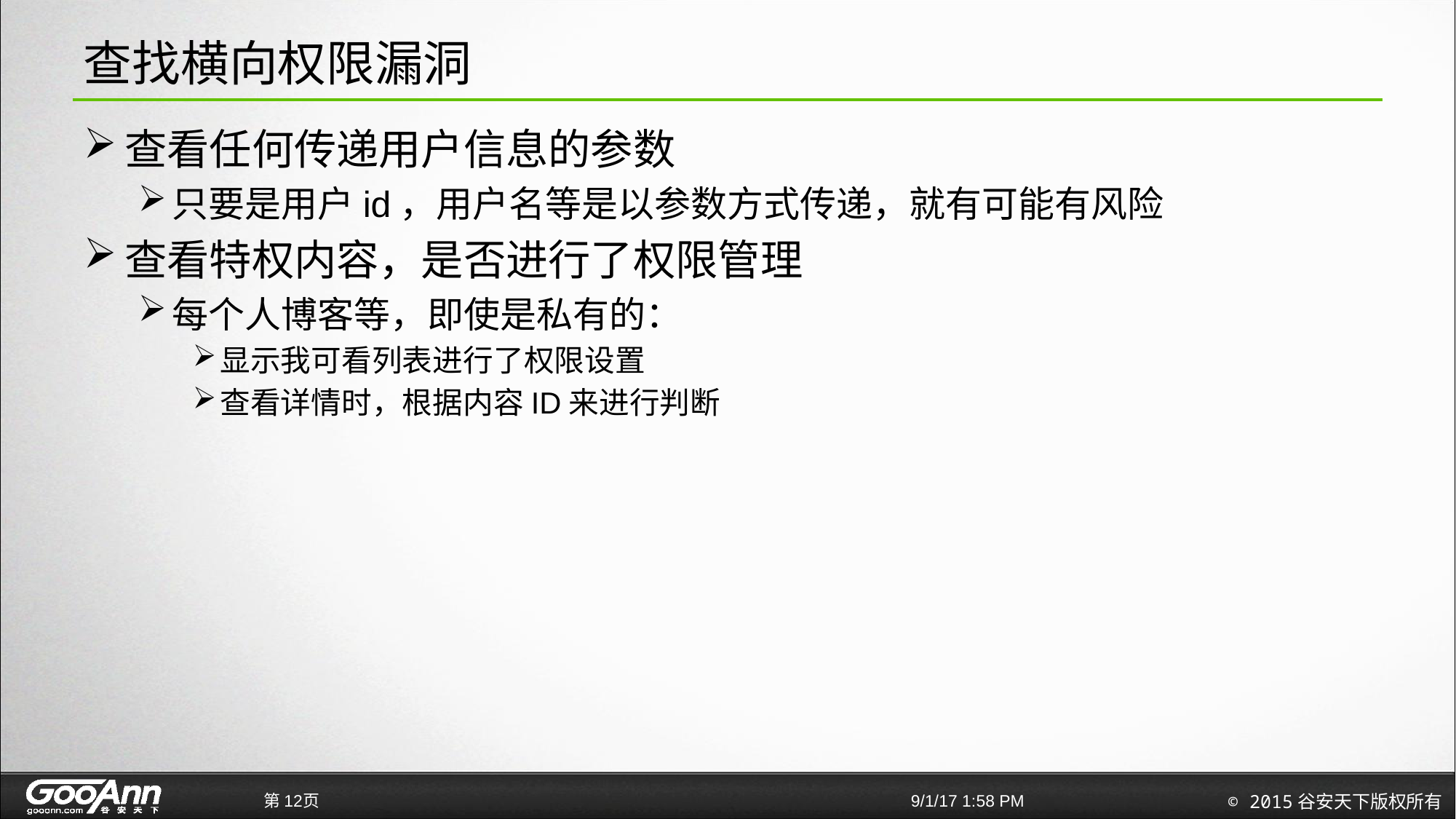

# 查找横向权限漏洞
查看任何传递用户信息的参数
只要是用户id，用户名等是以参数方式传递，就有可能有风险
查看特权内容，是否进行了权限管理
每个人博客等，即使是私有的：
显示我可看列表进行了权限设置
查看详情时，根据内容ID来进行判断